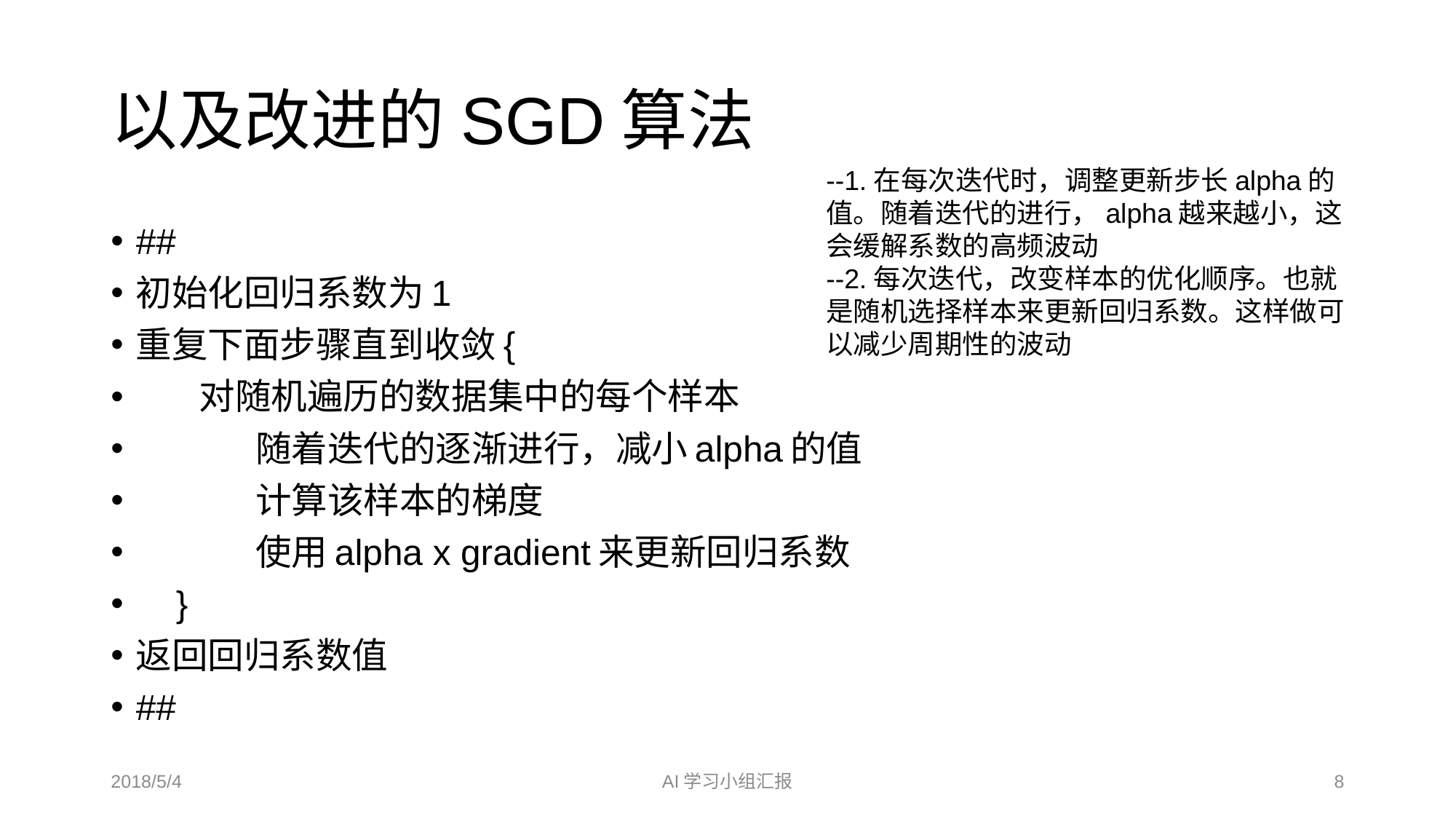

# 以及改进的SGD算法
--1.在每次迭代时，调整更新步长alpha的值。随着迭代的进行，alpha越来越小，这会缓解系数的高频波动
--2.每次迭代，改变样本的优化顺序。也就是随机选择样本来更新回归系数。这样做可以减少周期性的波动
##
初始化回归系数为1
重复下面步骤直到收敛{
       对随机遍历的数据集中的每个样本
              随着迭代的逐渐进行，减小alpha的值
              计算该样本的梯度
              使用alpha x gradient来更新回归系数
    }
返回回归系数值
##

2018/5/4
AI学习小组汇报
8